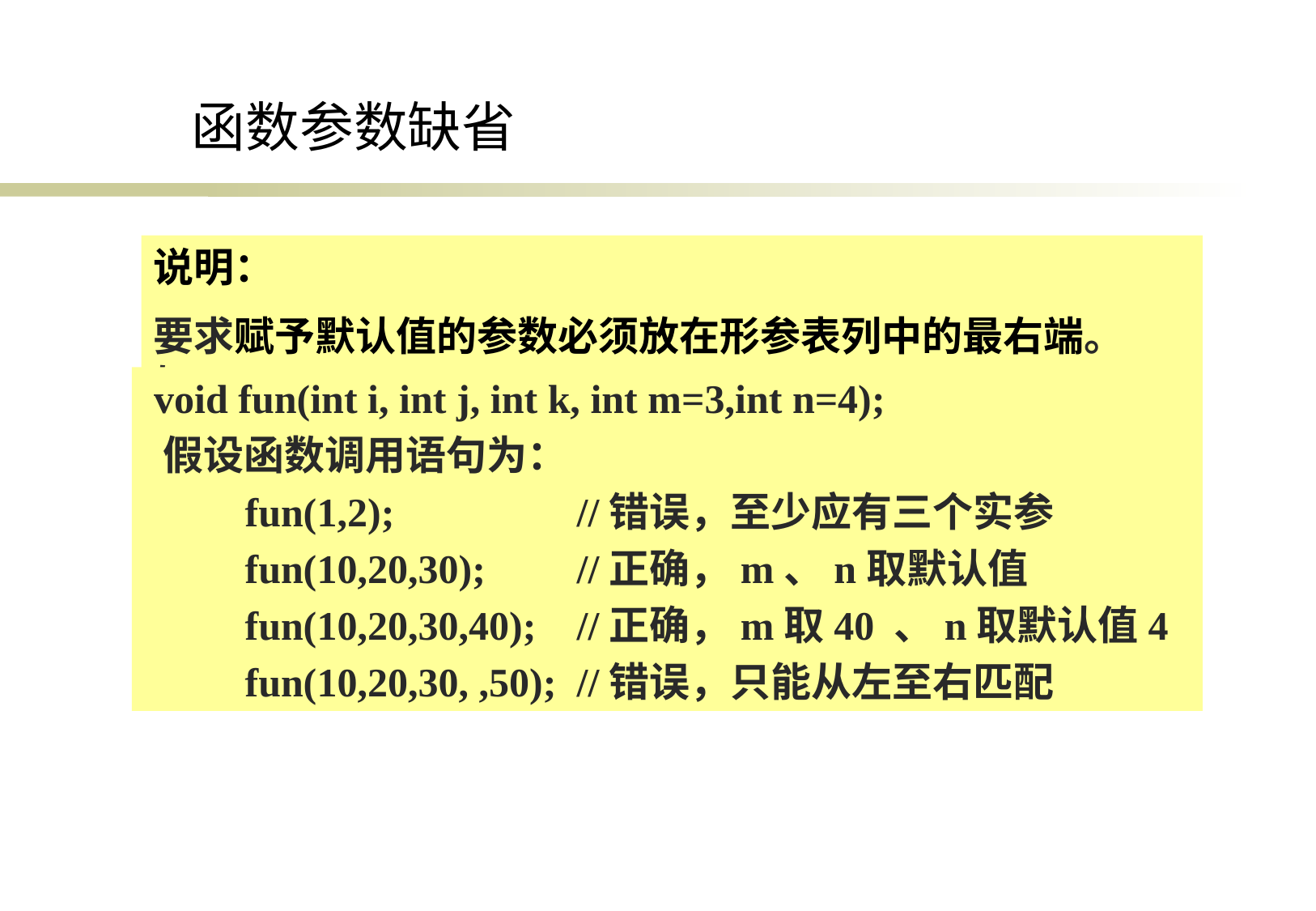

# 函数参数缺省
说明：
要求赋予默认值的参数必须放在形参表列中的最右端。如：

 void fun(int i, int j, int k, int m=3,int n=4);
 假设函数调用语句为：
          fun(1,2);                  //错误，至少应有三个实参
          fun(10,20,30);         //正确，m、n取默认值
          fun(10,20,30,40);    //正确，m取40 、n取默认值4
          fun(10,20,30, ,50);  //错误，只能从左至右匹配